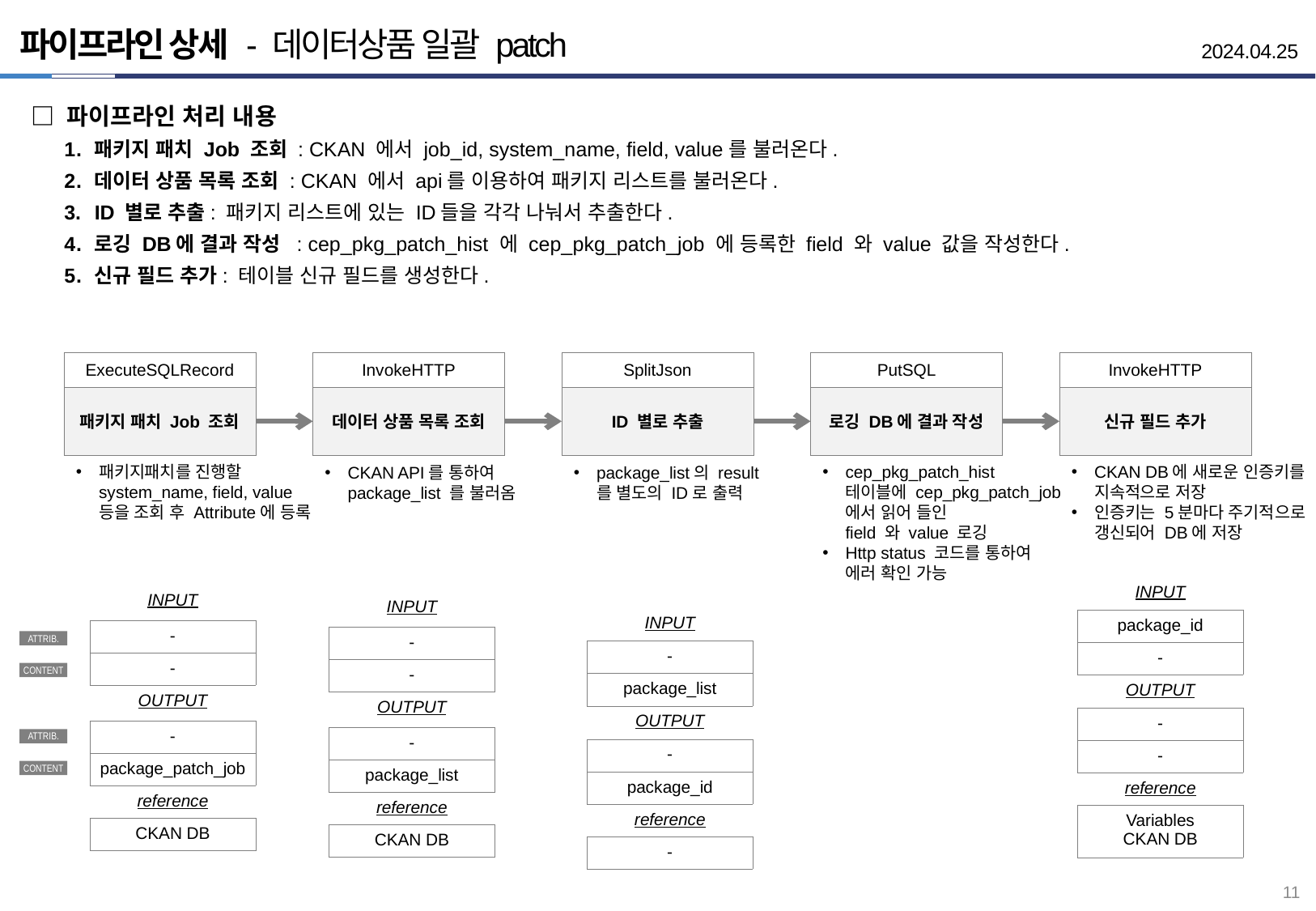

파이프라인 상세 - 데이터상품 일괄 patch
2024.04.25
□ 파이프라인 처리 내용
패키지 패치 Job 조회 : CKAN 에서 job_id, system_name, field, value를 불러온다.
데이터 상품 목록 조회 : CKAN 에서 api를 이용하여 패키지 리스트를 불러온다.
ID 별로 추출: 패키지 리스트에 있는 ID들을 각각 나눠서 추출한다.
로깅 DB에 결과 작성  : cep_pkg_patch_hist 에 cep_pkg_patch_job 에 등록한 field 와 value 값을 작성한다.
신규 필드 추가: 테이블 신규 필드를 생성한다.
ExecuteSQLRecord
InvokeHTTP
SplitJson
PutSQL
InvokeHTTP
패키지 패치 Job 조회
데이터 상품 목록 조회
ID 별로 추출
로깅 DB에 결과 작성
신규 필드 추가
패키지패치를 진행할
system_name, field, value
등을 조회 후 Attribute에 등록
cep_pkg_patch_hist
테이블에 cep_pkg_patch_job
에서 읽어 들인
field 와 value 로깅
Http status 코드를 통하여
에러 확인 가능
CKAN DB에 새로운 인증키를
지속적으로 저장
인증키는 5분마다 주기적으로
갱신되어 DB에 저장
CKAN API를 통하여
package_list 를 불러옴
package_list의 result
를 별도의 ID로 출력
| INPUT |
| --- |
| package\_id |
| - |
| OUTPUT |
| - |
| - |
| reference |
| Variables CKAN DB |
| INPUT |
| --- |
| - |
| - |
| OUTPUT |
| - |
| package\_patch\_job |
| reference |
| CKAN DB |
| INPUT |
| --- |
| - |
| - |
| OUTPUT |
| - |
| package\_list |
| reference |
| CKAN DB |
| INPUT |
| --- |
| - |
| package\_list |
| OUTPUT |
| - |
| package\_id |
| reference |
| - |
ATTRIB.
CONTENT
ATTRIB.
CONTENT
11